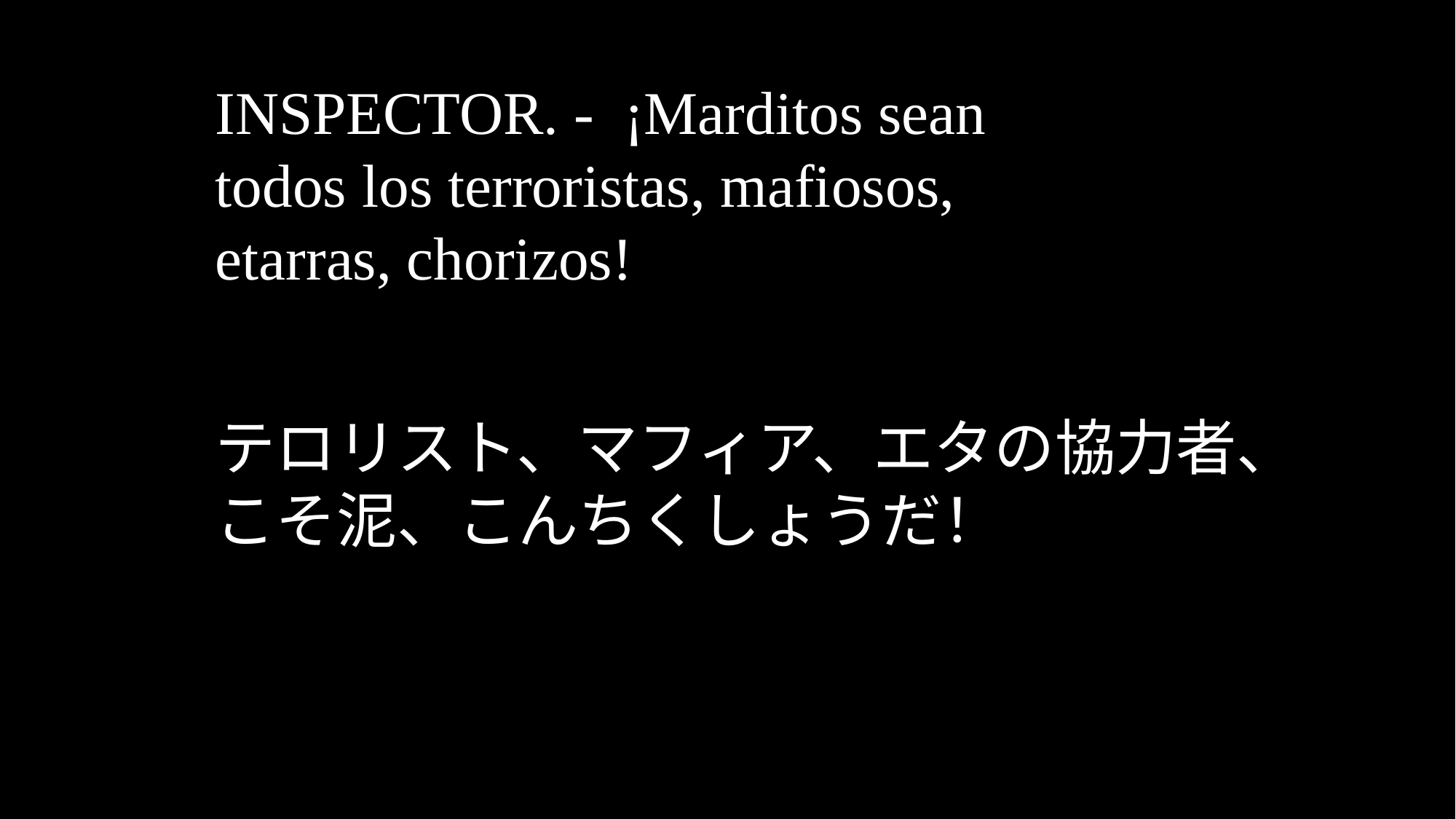

INSPECTOR. -  ¡Marditos sean todos los terroristas, mafiosos, etarras, chorizos!

テロリスト、マフィア、エタの協力者、こそ泥、こんちくしょうだ！